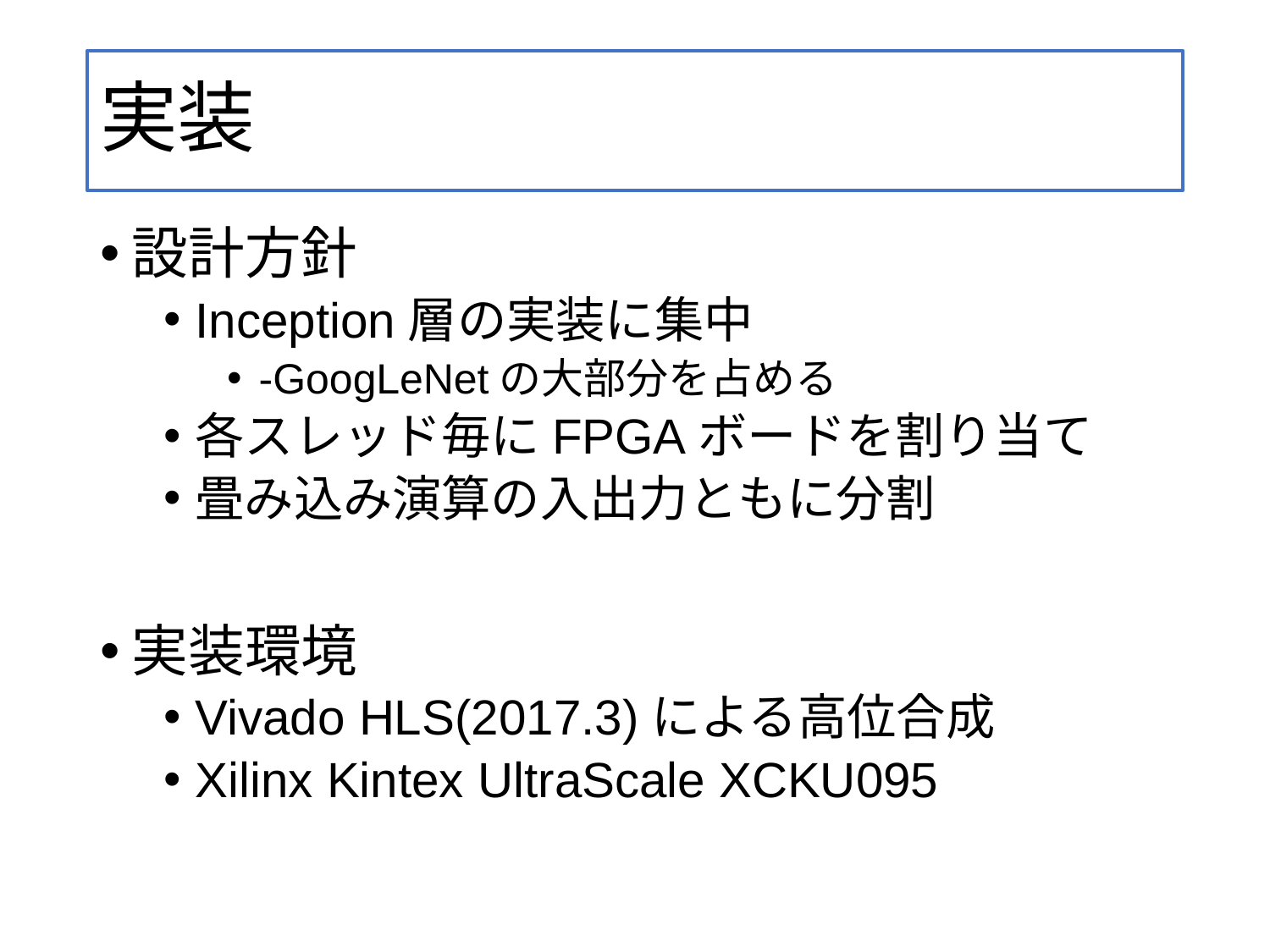

# 実装
設計方針
Inception層の実装に集中
-GoogLeNetの大部分を占める
各スレッド毎にFPGAボードを割り当て
畳み込み演算の入出力ともに分割

実装環境
Vivado HLS(2017.3)による高位合成
Xilinx Kintex UltraScale XCKU095